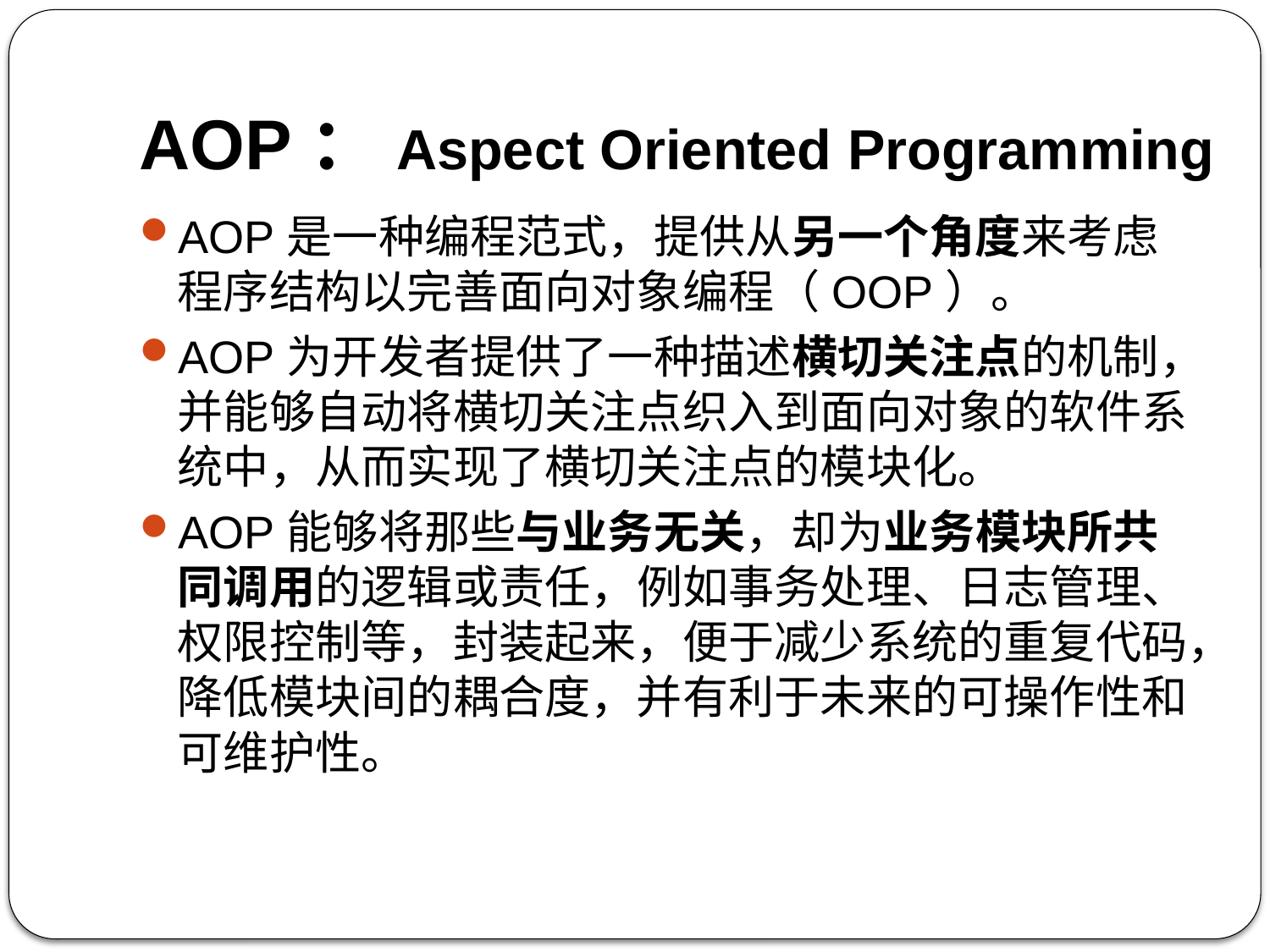

# AOP：Aspect Oriented Programming
AOP是一种编程范式，提供从另一个角度来考虑程序结构以完善面向对象编程（OOP）。
AOP为开发者提供了一种描述横切关注点的机制，并能够自动将横切关注点织入到面向对象的软件系统中，从而实现了横切关注点的模块化。
AOP能够将那些与业务无关，却为业务模块所共同调用的逻辑或责任，例如事务处理、日志管理、权限控制等，封装起来，便于减少系统的重复代码，降低模块间的耦合度，并有利于未来的可操作性和可维护性。